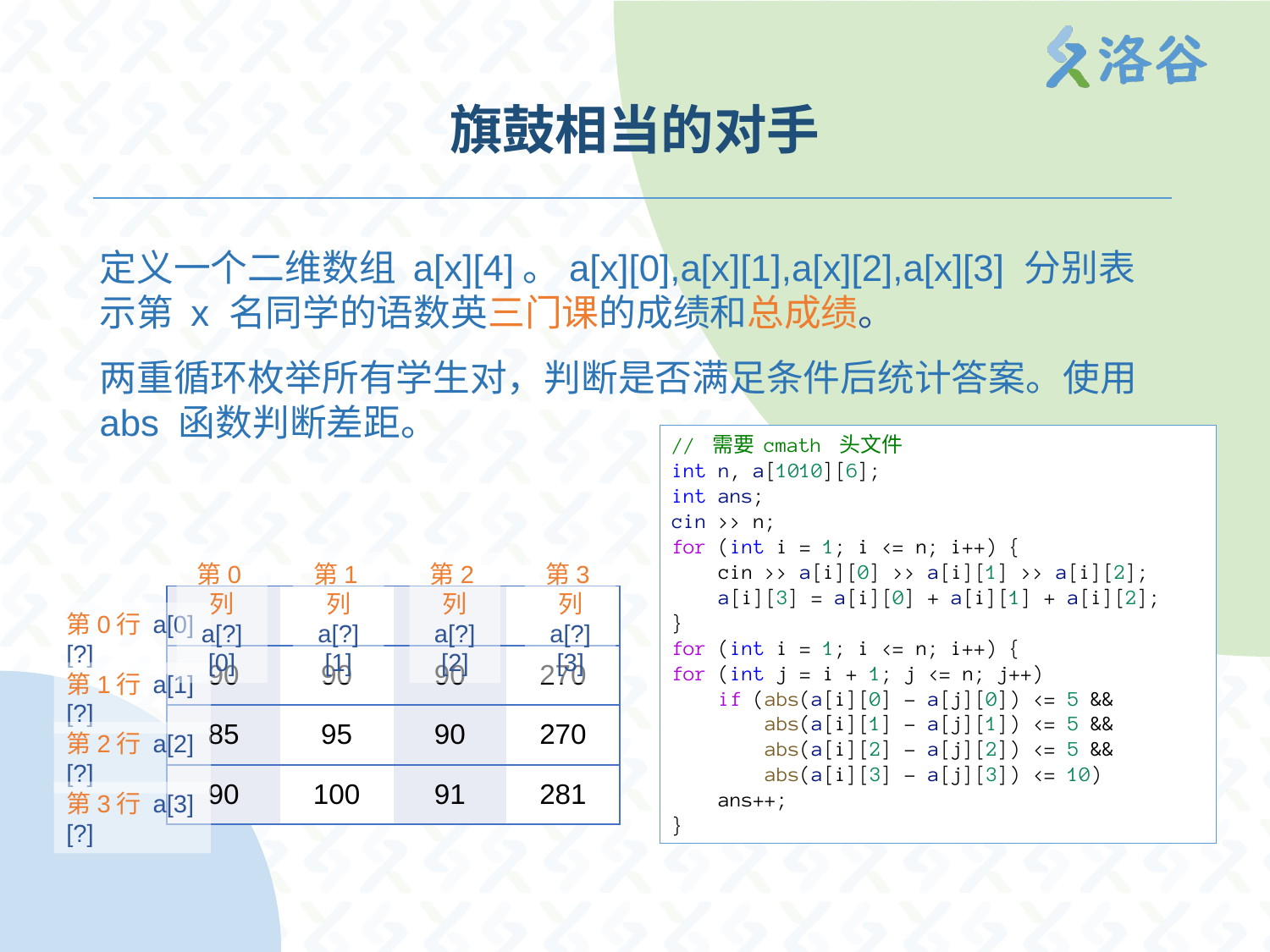

# 旗鼓相当的对手
定义一个二维数组 a[x][4]。a[x][0],a[x][1],a[x][2],a[x][3] 分别表示第 x 名同学的语数英三门课的成绩和总成绩。
两重循环枚举所有学生对，判断是否满足条件后统计答案。使用 abs 函数判断差距。
// 需要 cmath 头文件
int n, a[1010][6];
int ans;
cin >> n;
for (int i = 1; i <= n; i++) {
    cin >> a[i][0] >> a[i][1] >> a[i][2];
    a[i][3] = a[i][0] + a[i][1] + a[i][2];
}
for (int i = 1; i <= n; i++) {
for (int j = i + 1; j <= n; j++)
    if (abs(a[i][0] - a[j][0]) <= 5 &&
        abs(a[i][1] - a[j][1]) <= 5 &&
        abs(a[i][2] - a[j][2]) <= 5 &&
        abs(a[i][3] - a[j][3]) <= 10)
    ans++;
}
第0列
a[?][0]
第1列
a[?][1]
第2列
a[?][2]
第3列
a[?][3]
|  |  |  |  |
| --- | --- | --- | --- |
| 90 | 90 | 90 | 270 |
| 85 | 95 | 90 | 270 |
| 90 | 100 | 91 | 281 |
第0行 a[0][?]
第1行 a[1][?]
第2行 a[2][?]
第3行 a[3][?]